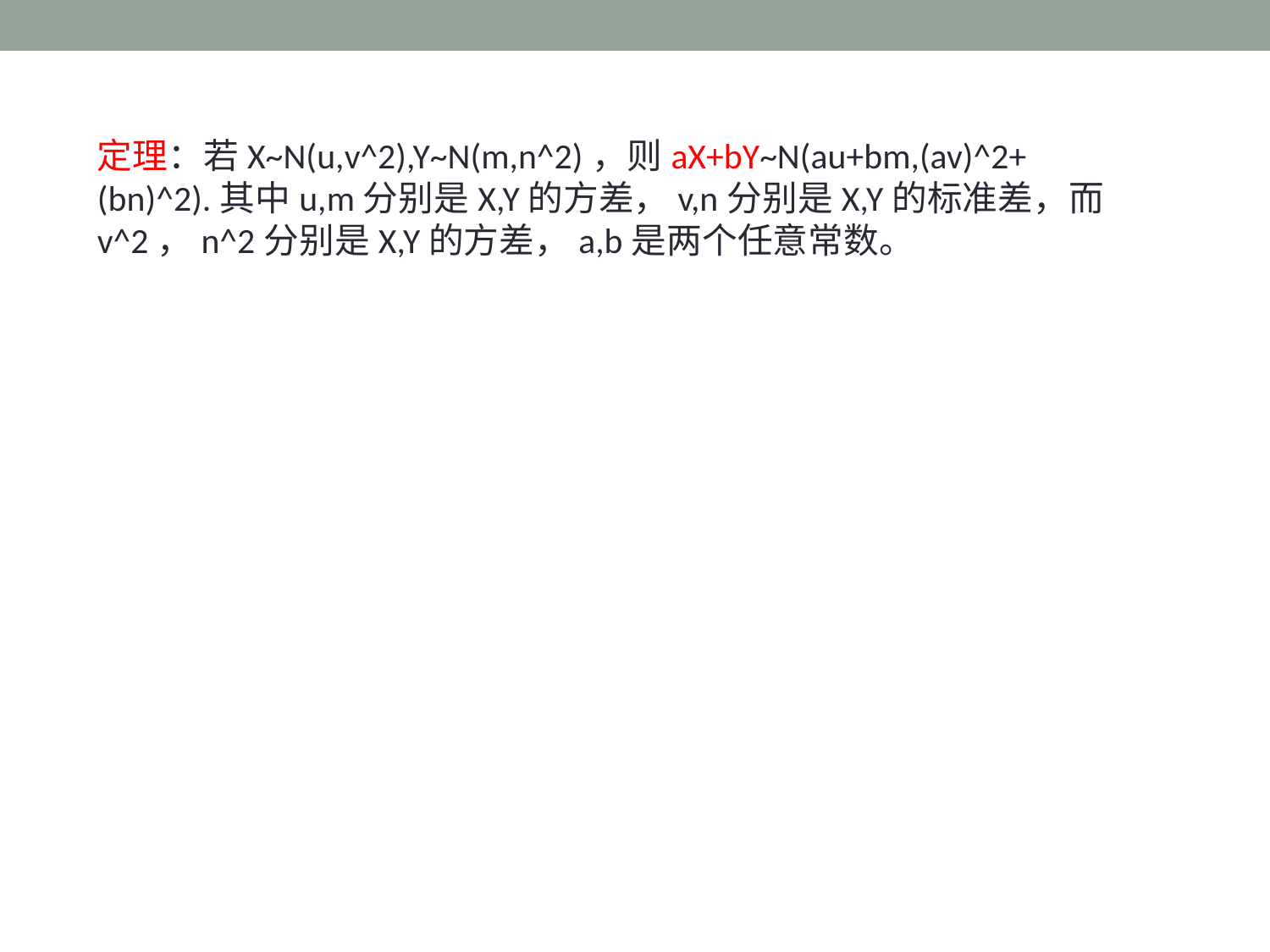

定理：若X~N(u,v^2),Y~N(m,n^2)，则aX+bY~N(au+bm,(av)^2+(bn)^2).其中u,m分别是X,Y的方差，v,n分别是X,Y的标准差，而v^2，n^2分别是X,Y的方差，a,b是两个任意常数。